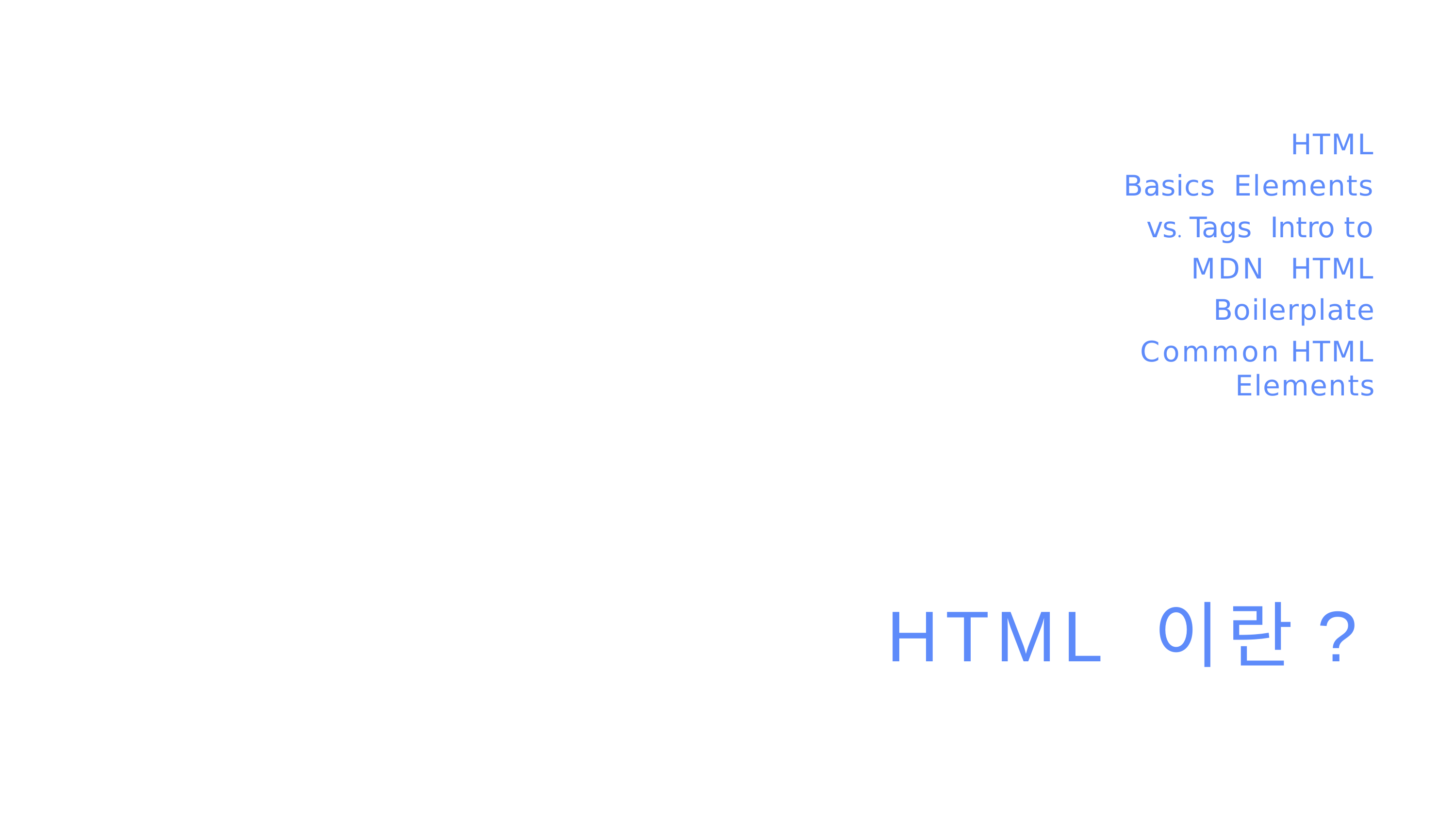

HTML Basics  Elements vs. Tags  Intro to MDN  HTML Boilerplate
Common HTML Elements
HTML 이란?